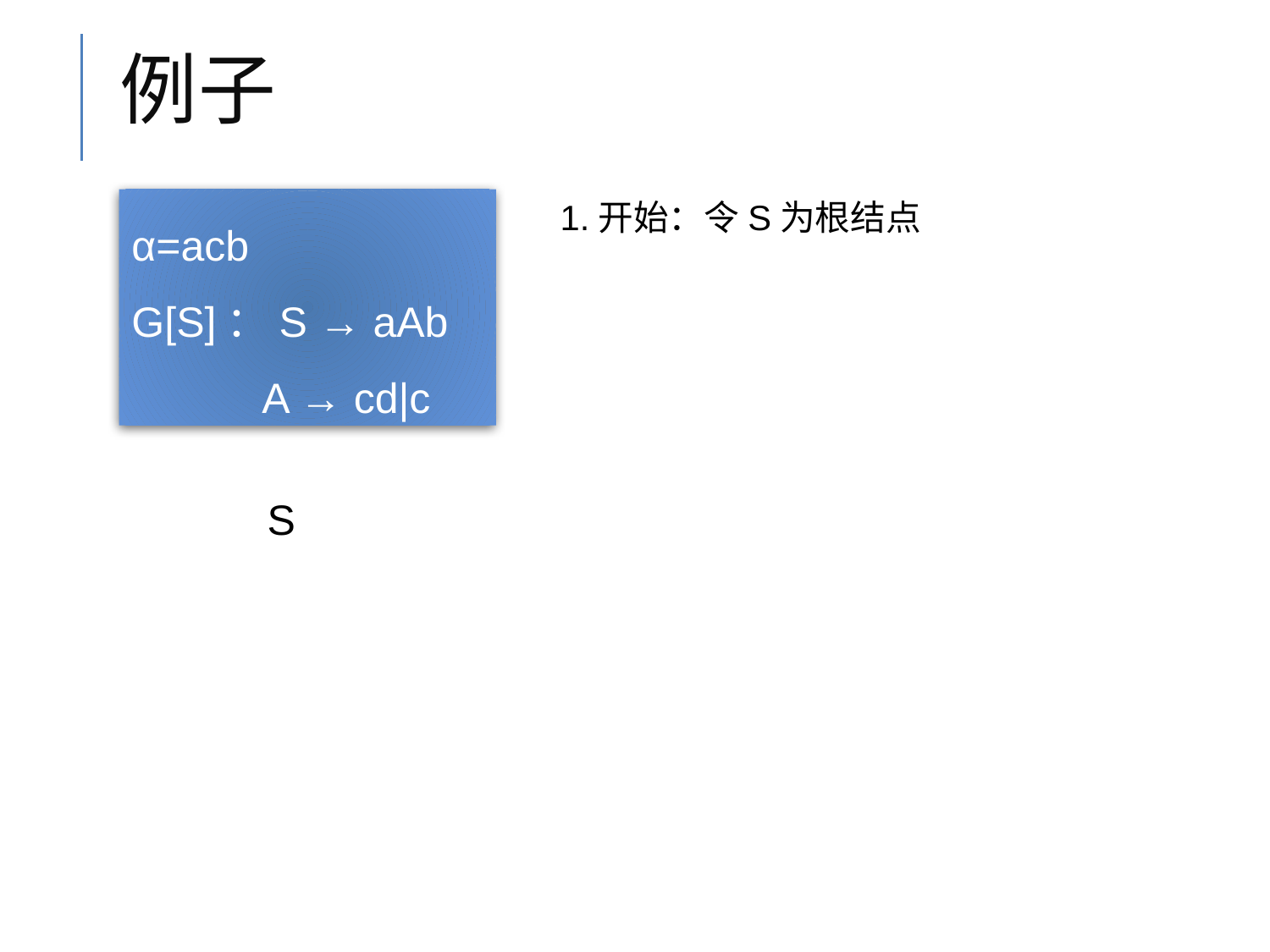

# 例子
α=acb
G[S]：S → aAb
           A → cd|c
1.开始：令S为根结点

S
12